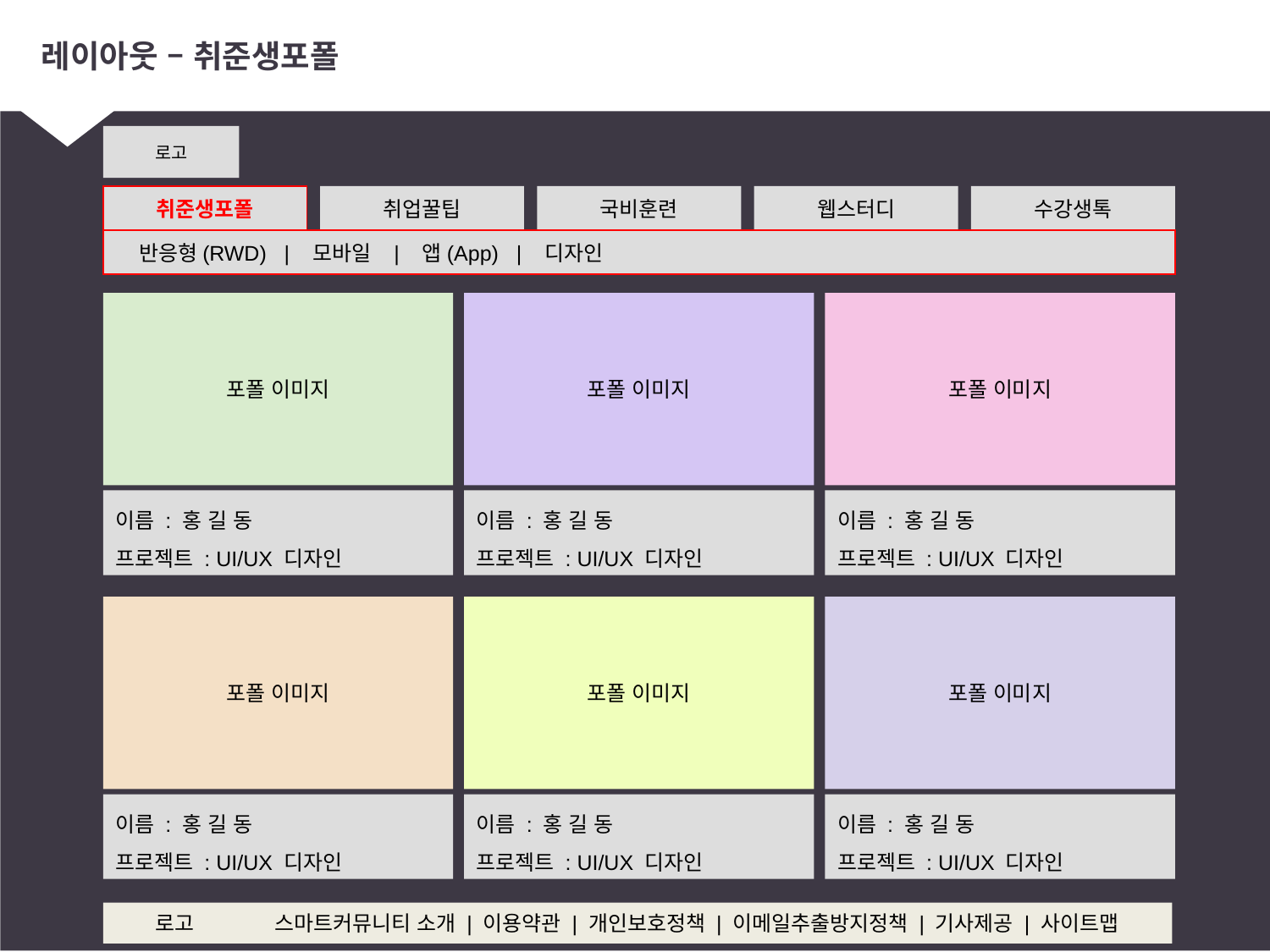

# 레이아웃 – 취준생포폴
로고
취준생포폴
취업꿀팁
국비훈련
웹스터디
수강생톡
    반응형(RWD)   |   모바일   |   앱(App)   |   디자인
포폴 이미지
포폴 이미지
포폴 이미지
이름 : 홍 길 동
프로젝트 : UI/UX 디자인
이름 : 홍 길 동
프로젝트 : UI/UX 디자인
이름 : 홍 길 동
프로젝트 : UI/UX 디자인

포폴 이미지
포폴 이미지
포폴 이미지
이름 : 홍 길 동
프로젝트 : UI/UX 디자인
이름 : 홍 길 동
프로젝트 : UI/UX 디자인
이름 : 홍 길 동
프로젝트 : UI/UX 디자인
로고

스마트커뮤니티 소개 | 이용약관 | 개인보호정책 | 이메일추출방지정책 | 기사제공 | 사이트맵